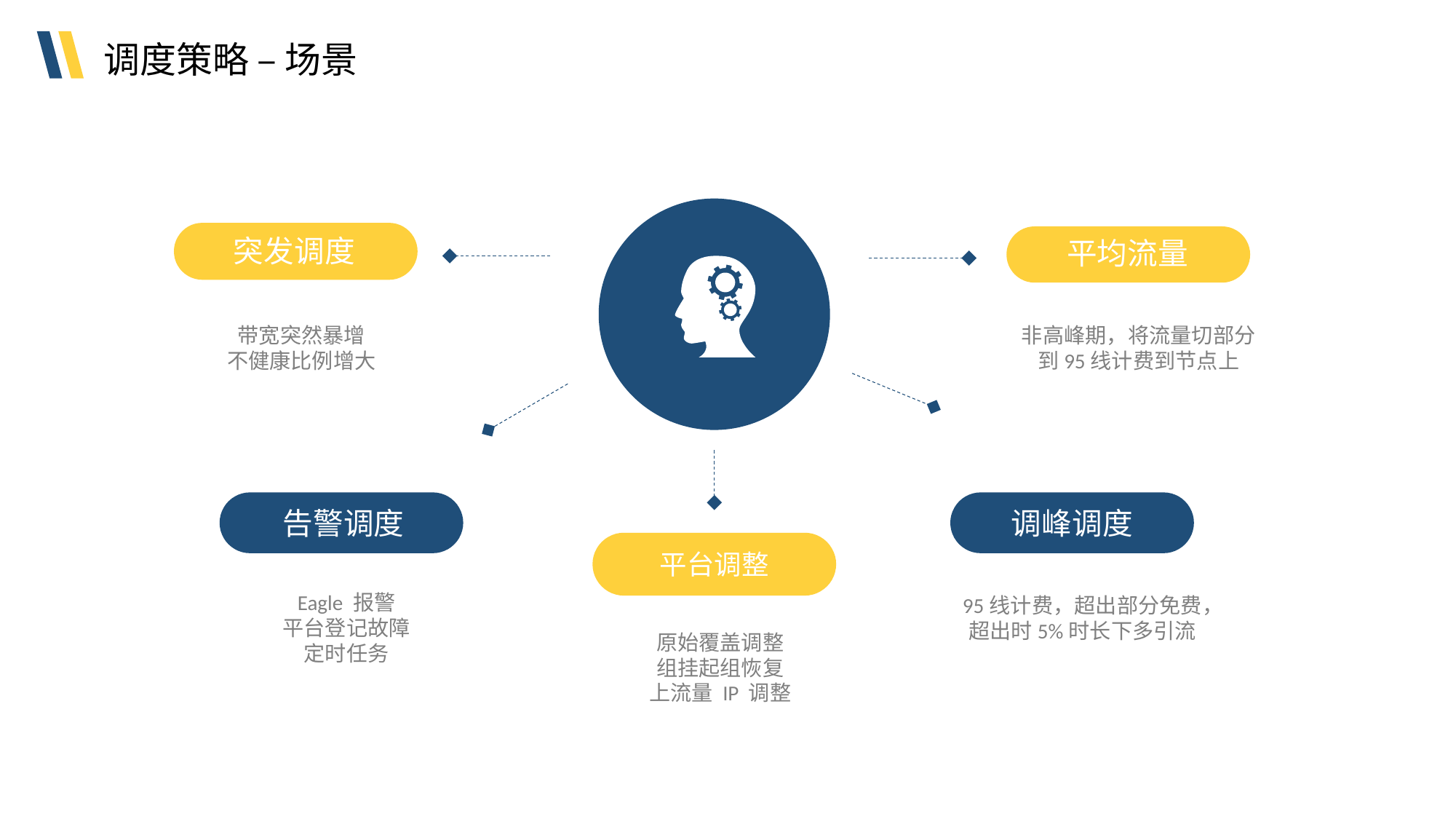

调度策略 – 场景

突发调度

平均流量

带宽突然暴增
不健康比例增大
非高峰期，将流量切部分到95线计费到节点上

告警调度
调峰调度
平台调整
Eagle 报警
平台登记故障
定时任务
95线计费，超出部分免费，超出时5%时长下多引流
原始覆盖调整
组挂起组恢复
上流量 IP 调整